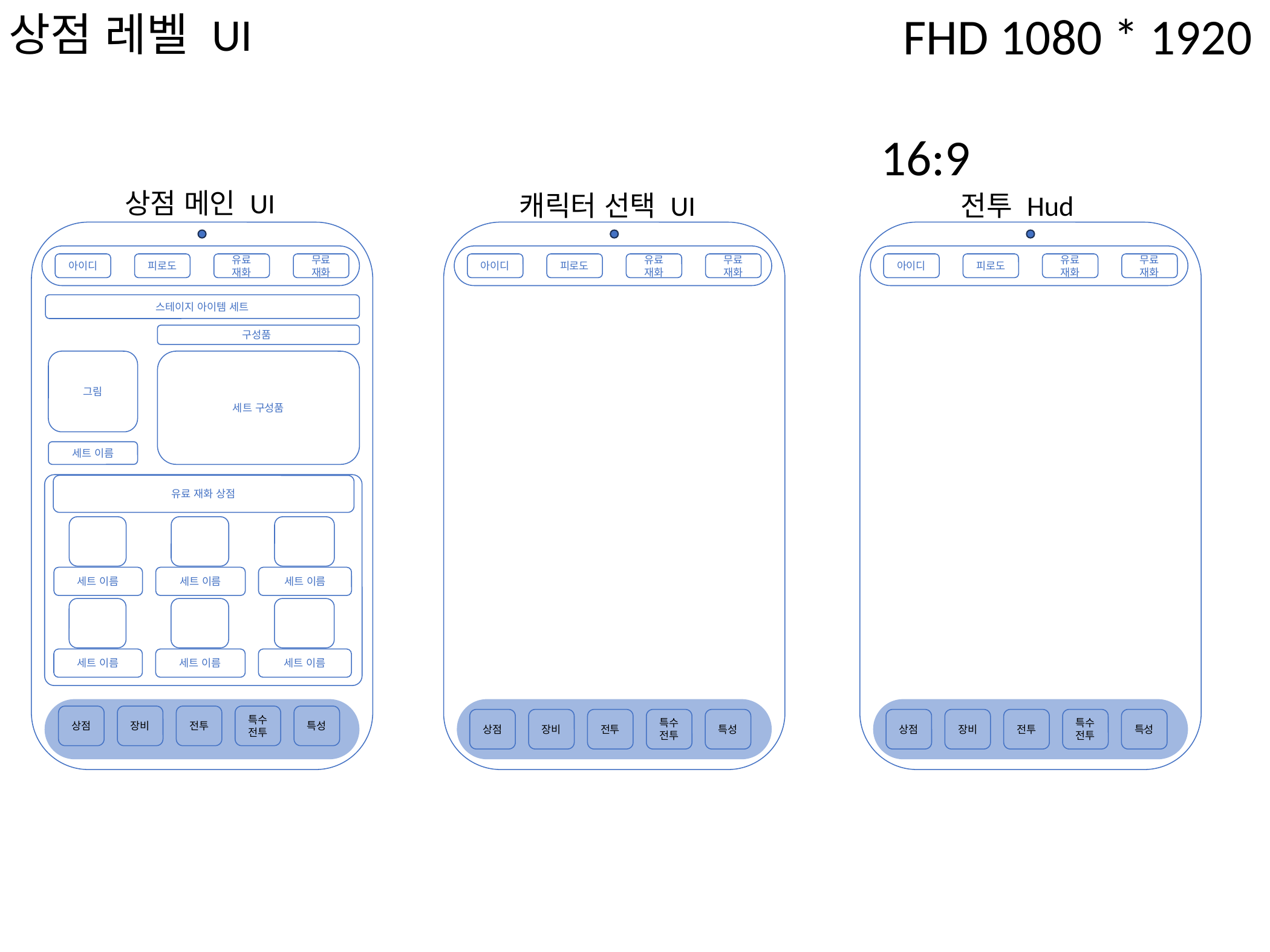

FHD 1080 * 1920
				16:9
상점 레벨 UI
상점 메인 UI
전투 Hud
캐릭터 선택 UI

아이디
피로도
유료
재화
무료
재화

아이디
피로도
유료
재화
무료
재화

아이디
피로도
유료
재화
무료
재화
스테이지 아이템 세트
구성품
그림
세트 구성품
세트 이름

유료 재화 상점

세트 이름

세트 이름

세트 이름

세트 이름

세트 이름

세트 이름

상점
장비
전투
특수전투
특성
상점
장비
전투
특수전투
특성
상점
장비
전투
특수전투
특성